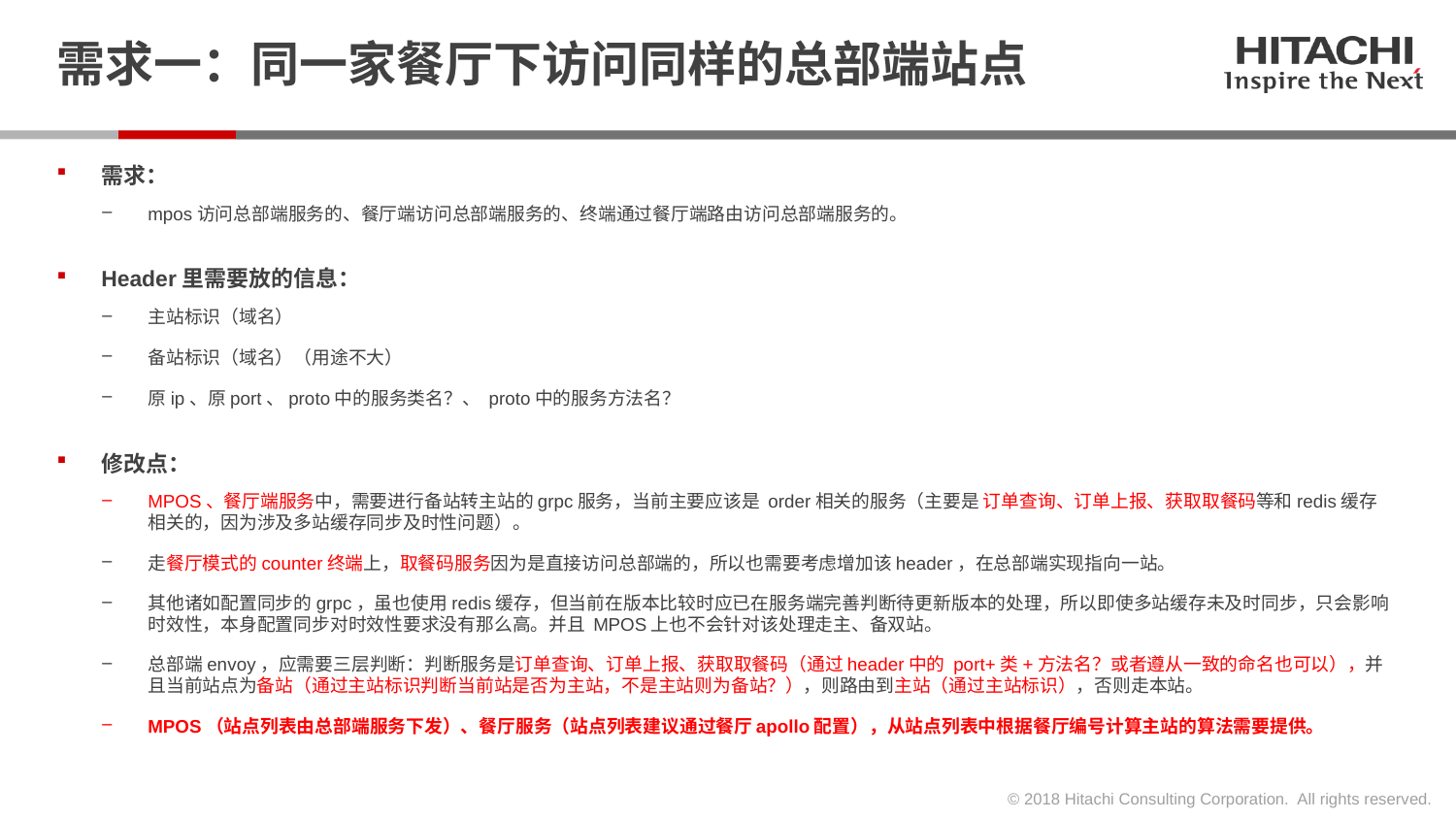

# 需求一：同一家餐厅下访问同样的总部端站点
需求：
mpos访问总部端服务的、餐厅端访问总部端服务的、终端通过餐厅端路由访问总部端服务的。
Header里需要放的信息：
主站标识（域名）
备站标识（域名）（用途不大）
原ip、原port、proto中的服务类名？、 proto中的服务方法名？
修改点：
MPOS、餐厅端服务中，需要进行备站转主站的grpc服务，当前主要应该是 order相关的服务（主要是 订单查询、订单上报、获取取餐码等和redis缓存相关的，因为涉及多站缓存同步及时性问题）。
走餐厅模式的counter终端上，取餐码服务因为是直接访问总部端的，所以也需要考虑增加该header，在总部端实现指向一站。
其他诸如配置同步的grpc，虽也使用redis缓存，但当前在版本比较时应已在服务端完善判断待更新版本的处理，所以即使多站缓存未及时同步，只会影响时效性，本身配置同步对时效性要求没有那么高。并且 MPOS上也不会针对该处理走主、备双站。
总部端envoy，应需要三层判断：判断服务是订单查询、订单上报、获取取餐码（通过header中的 port+类+方法名？或者遵从一致的命名也可以），并且当前站点为备站（通过主站标识判断当前站是否为主站，不是主站则为备站？），则路由到主站（通过主站标识），否则走本站。
MPOS（站点列表由总部端服务下发）、餐厅服务（站点列表建议通过餐厅apollo配置），从站点列表中根据餐厅编号计算主站的算法需要提供。